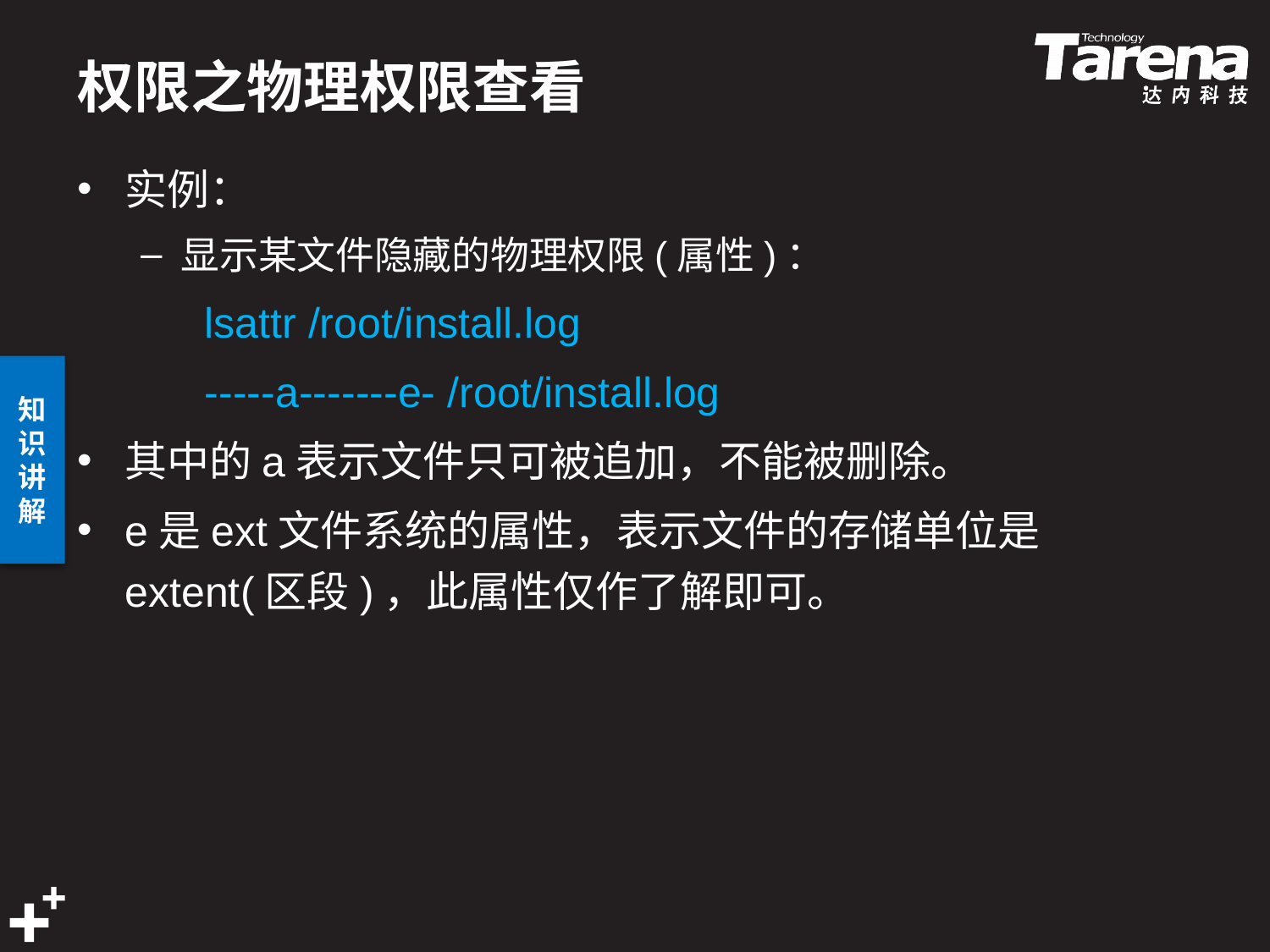

# 权限之物理权限查看
实例：
显示某文件隐藏的物理权限(属性)：
	lsattr /root/install.log
	-----a-------e- /root/install.log
其中的a表示文件只可被追加，不能被删除。
e是ext文件系统的属性，表示文件的存储单位是extent(区段)，此属性仅作了解即可。